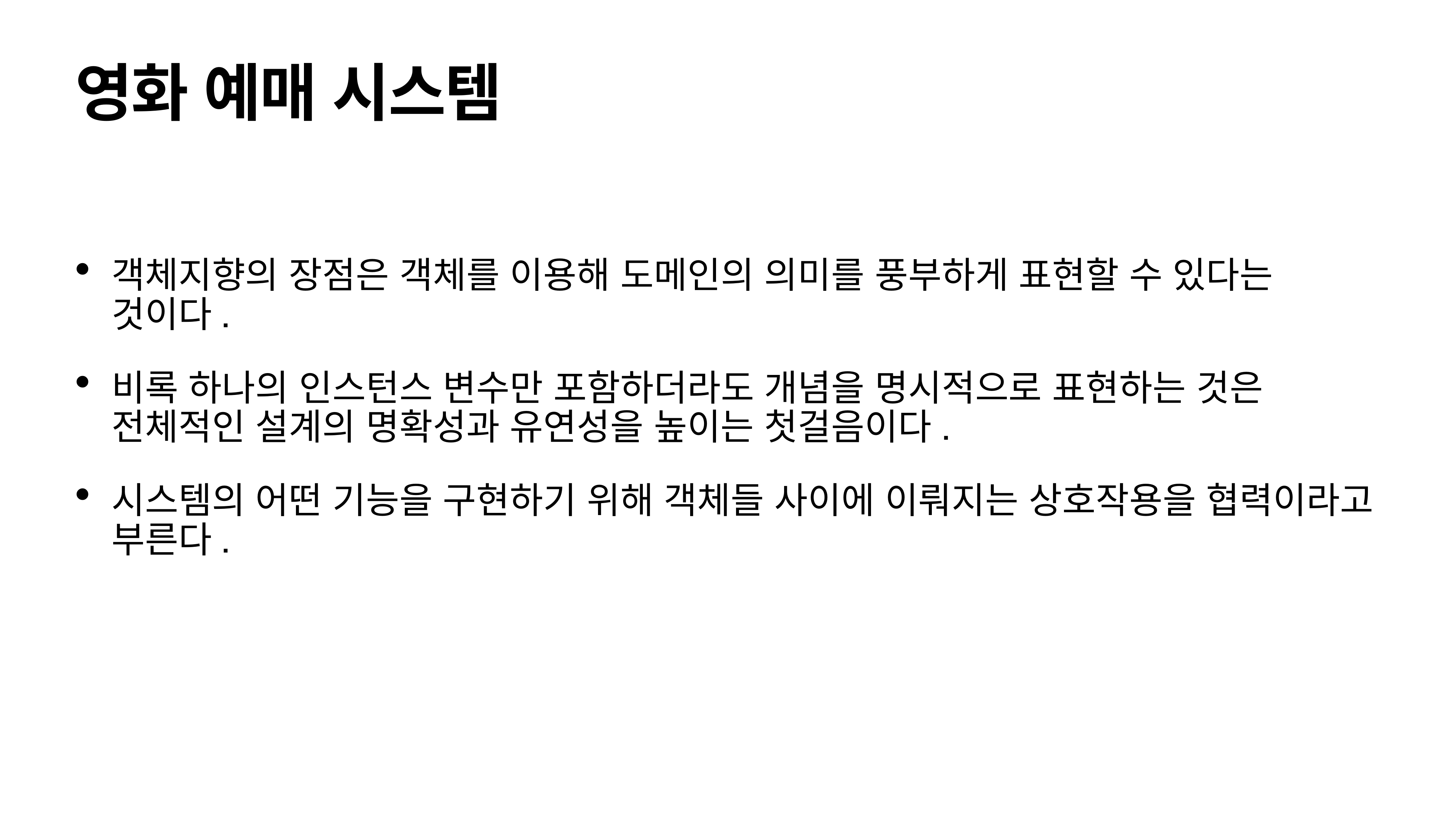

# 영화 예매 시스템
객체지향의 장점은 객체를 이용해 도메인의 의미를 풍부하게 표현할 수 있다는 것이다.
비록 하나의 인스턴스 변수만 포함하더라도 개념을 명시적으로 표현하는 것은 전체적인 설계의 명확성과 유연성을 높이는 첫걸음이다.
시스템의 어떤 기능을 구현하기 위해 객체들 사이에 이뤄지는 상호작용을 협력이라고 부른다.